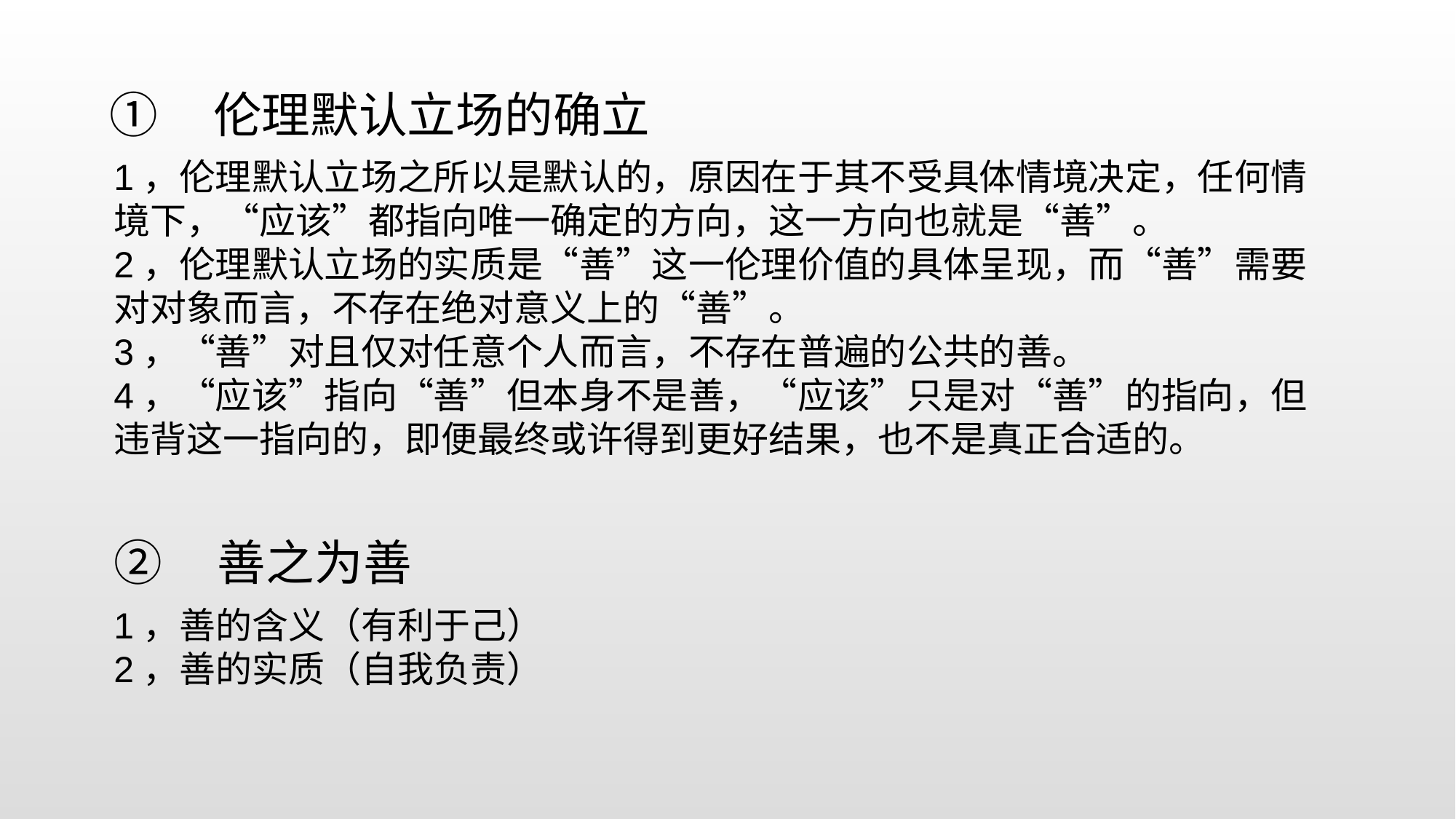

①    伦理默认立场的确立
1，伦理默认立场之所以是默认的，原因在于其不受具体情境决定，任何情境下，“应该”都指向唯一确定的方向，这一方向也就是“善”。
2，伦理默认立场的实质是“善”这一伦理价值的具体呈现，而“善”需要对对象而言，不存在绝对意义上的“善”。
3，“善”对且仅对任意个人而言，不存在普遍的公共的善。
4，“应该”指向“善”但本身不是善，“应该”只是对“善”的指向，但违背这一指向的，即便最终或许得到更好结果，也不是真正合适的。

②    善之为善
1，善的含义（有利于己）
2，善的实质（自我负责）